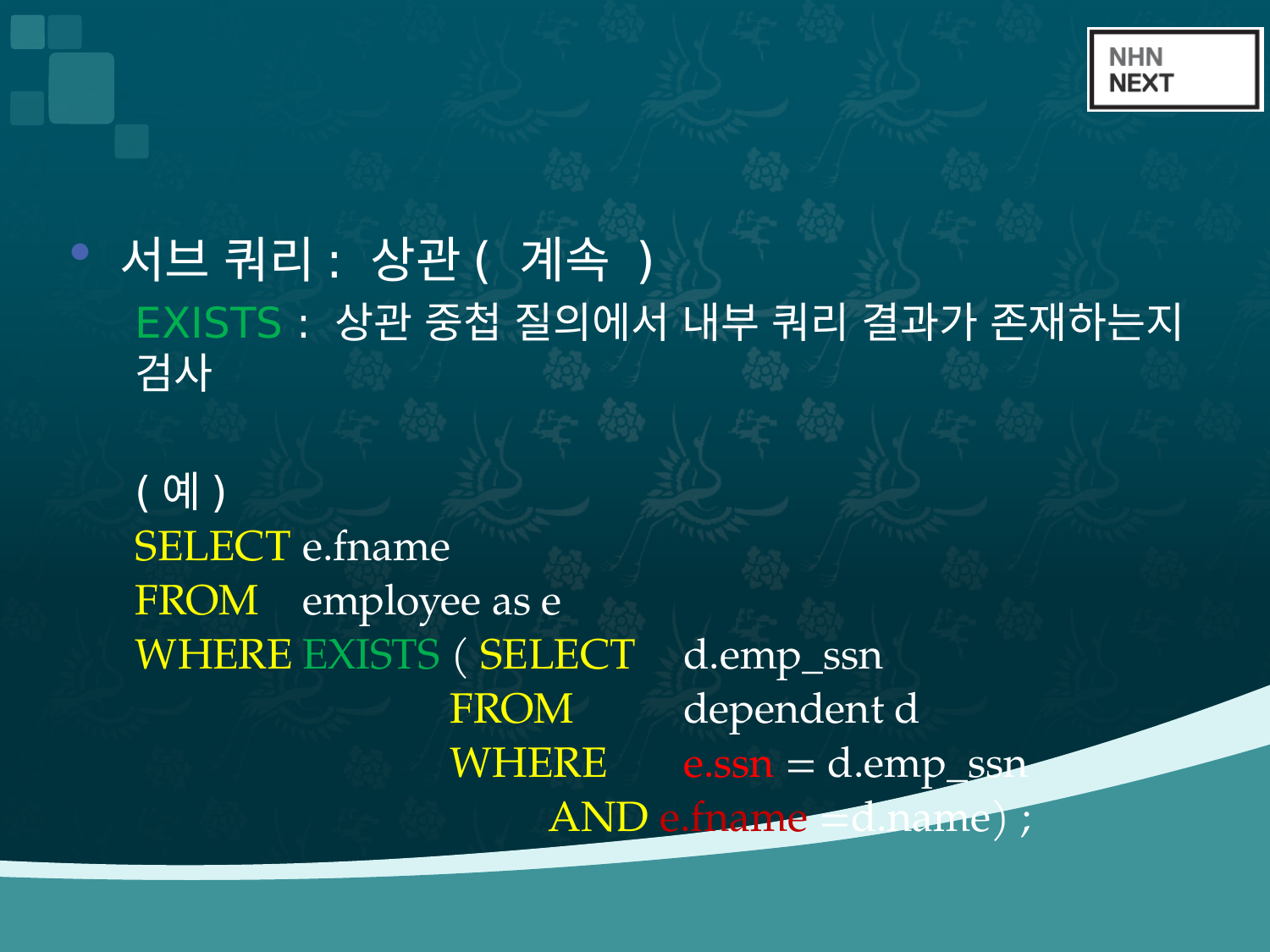

#
서브 쿼리: 상관( 계속 )
EXISTS : 상관 중첩 질의에서 내부 쿼리 결과가 존재하는지 검사

(예)
SELECT	e.fname
FROM	employee as e
WHERE	EXISTS ( SELECT	d.emp_ssn
			  FROM	dependent d
			  WHERE	e.ssn = d.emp_ssn
                                       AND e.fname =d.name) ;